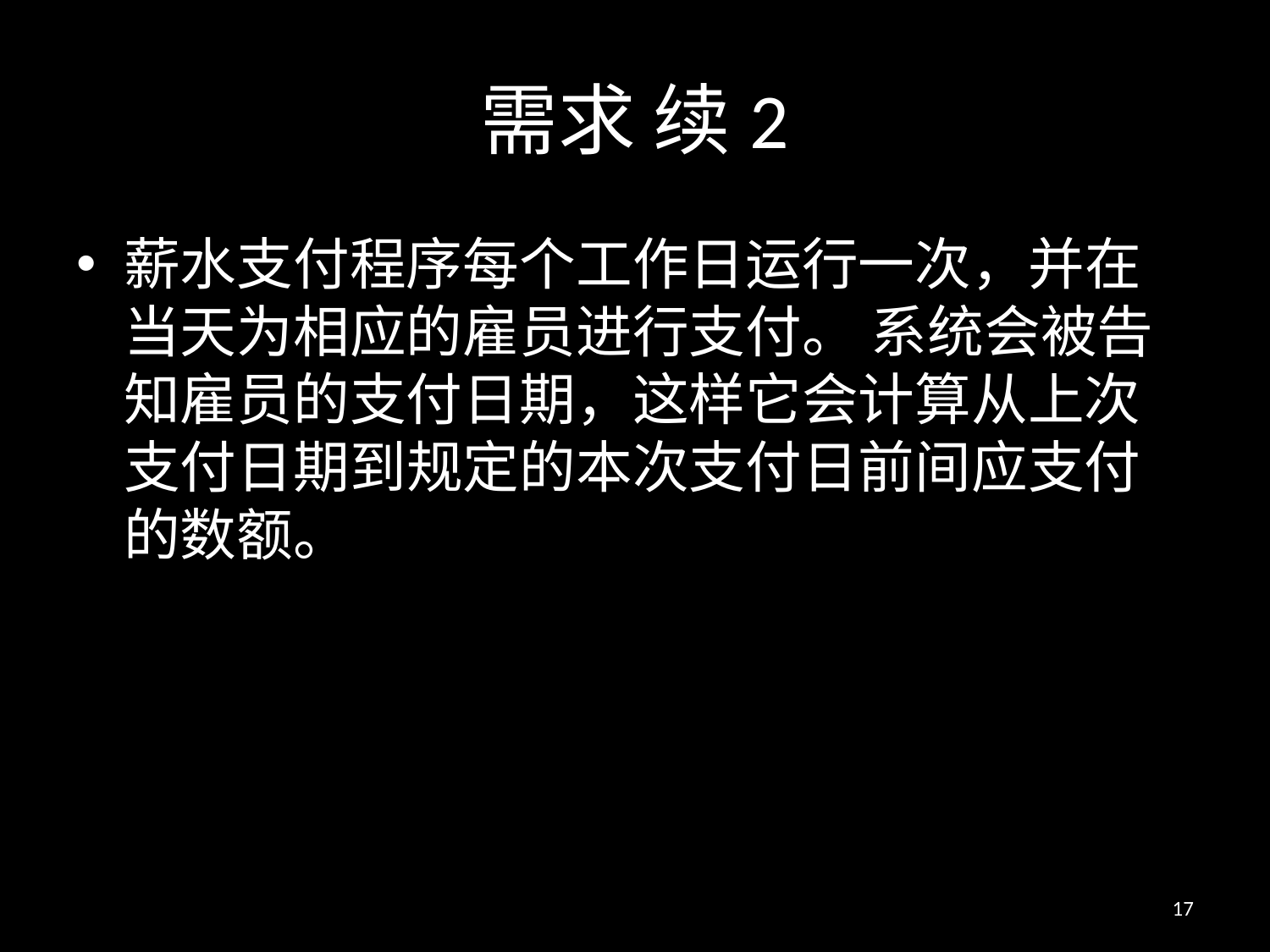

# 需求 续2
薪水支付程序每个工作日运行一次，并在当天为相应的雇员进行支付。 系统会被告知雇员的支付日期，这样它会计算从上次支付日期到规定的本次支付日前间应支付的数额。
17